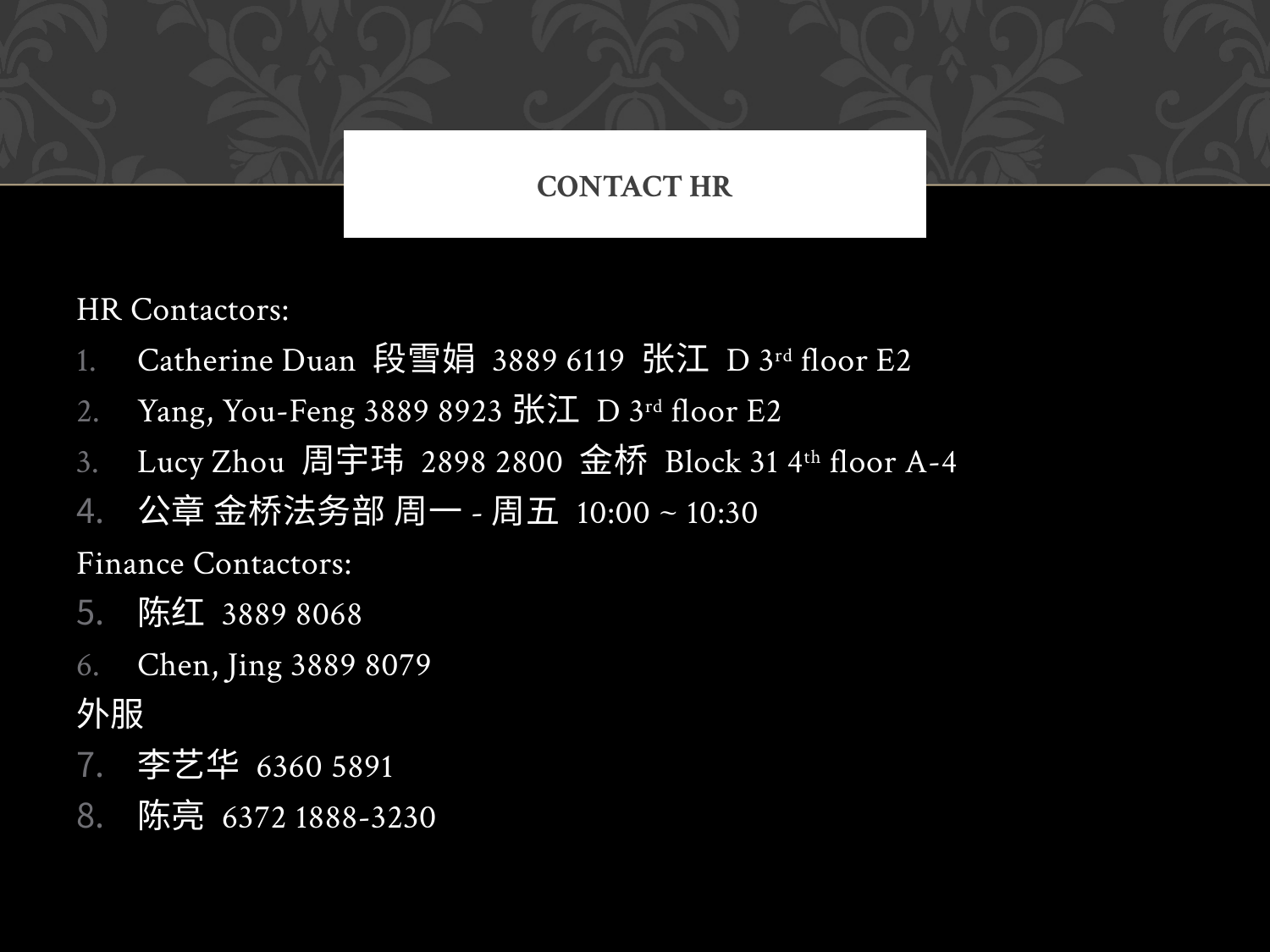

# Contact HR
HR Contactors:
Catherine Duan 段雪娟 3889 6119 张江 D 3rd floor E2
Yang, You-Feng 3889 8923张江 D 3rd floor E2
Lucy Zhou 周宇玮 2898 2800 金桥 Block 31 4th floor A-4
公章 金桥法务部 周一-周五 10:00 ~ 10:30
Finance Contactors:
陈红 3889 8068
Chen, Jing 3889 8079
外服
李艺华 6360 5891
陈亮 6372 1888-3230